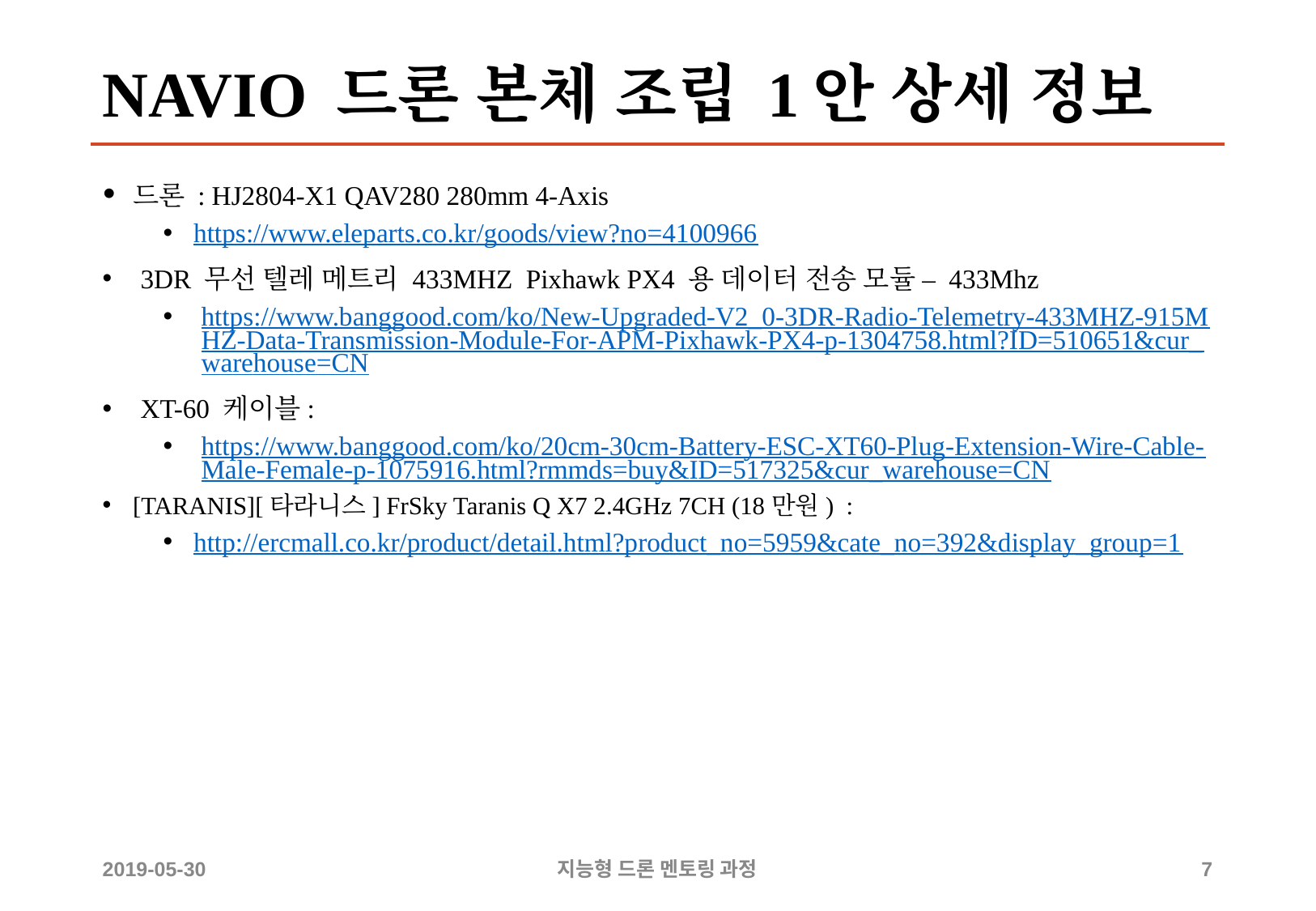

# NAVIO 드론 본체 조립 1안 상세 정보
드론 : HJ2804-X1 QAV280 280mm 4-Axis
https://www.eleparts.co.kr/goods/view?no=4100966
3DR 무선 텔레 메트리 433MHZ  Pixhawk PX4 용 데이터 전송 모듈 – 433Mhz
https://www.banggood.com/ko/New-Upgraded-V2_0-3DR-Radio-Telemetry-433MHZ-915MHZ-Data-Transmission-Module-For-APM-Pixhawk-PX4-p-1304758.html?ID=510651&cur_warehouse=CN
XT-60 케이블:
https://www.banggood.com/ko/20cm-30cm-Battery-ESC-XT60-Plug-Extension-Wire-Cable-Male-Female-p-1075916.html?rmmds=buy&ID=517325&cur_warehouse=CN
[TARANIS][타라니스] FrSky Taranis Q X7 2.4GHz 7CH (18만원)  :
http://ercmall.co.kr/product/detail.html?product_no=5959&cate_no=392&display_group=1

2019-05-30
지능형 드론 멘토링 과정
7